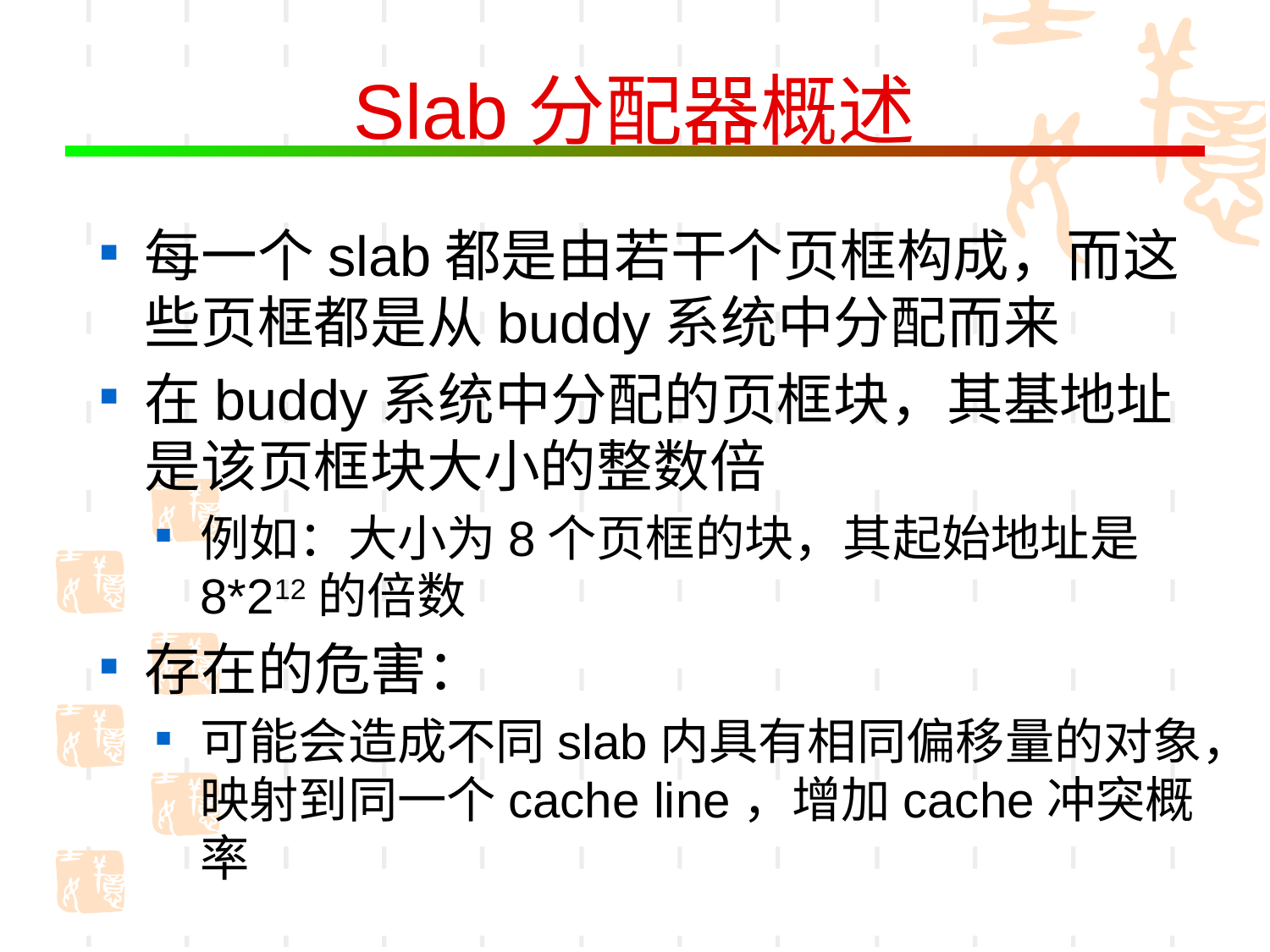

# Slab分配器概述
每一个slab都是由若干个页框构成，而这些页框都是从buddy系统中分配而来
在buddy系统中分配的页框块，其基地址是该页框块大小的整数倍
例如：大小为8个页框的块，其起始地址是8*212的倍数
存在的危害：
可能会造成不同slab内具有相同偏移量的对象，映射到同一个cache line，增加cache冲突概率